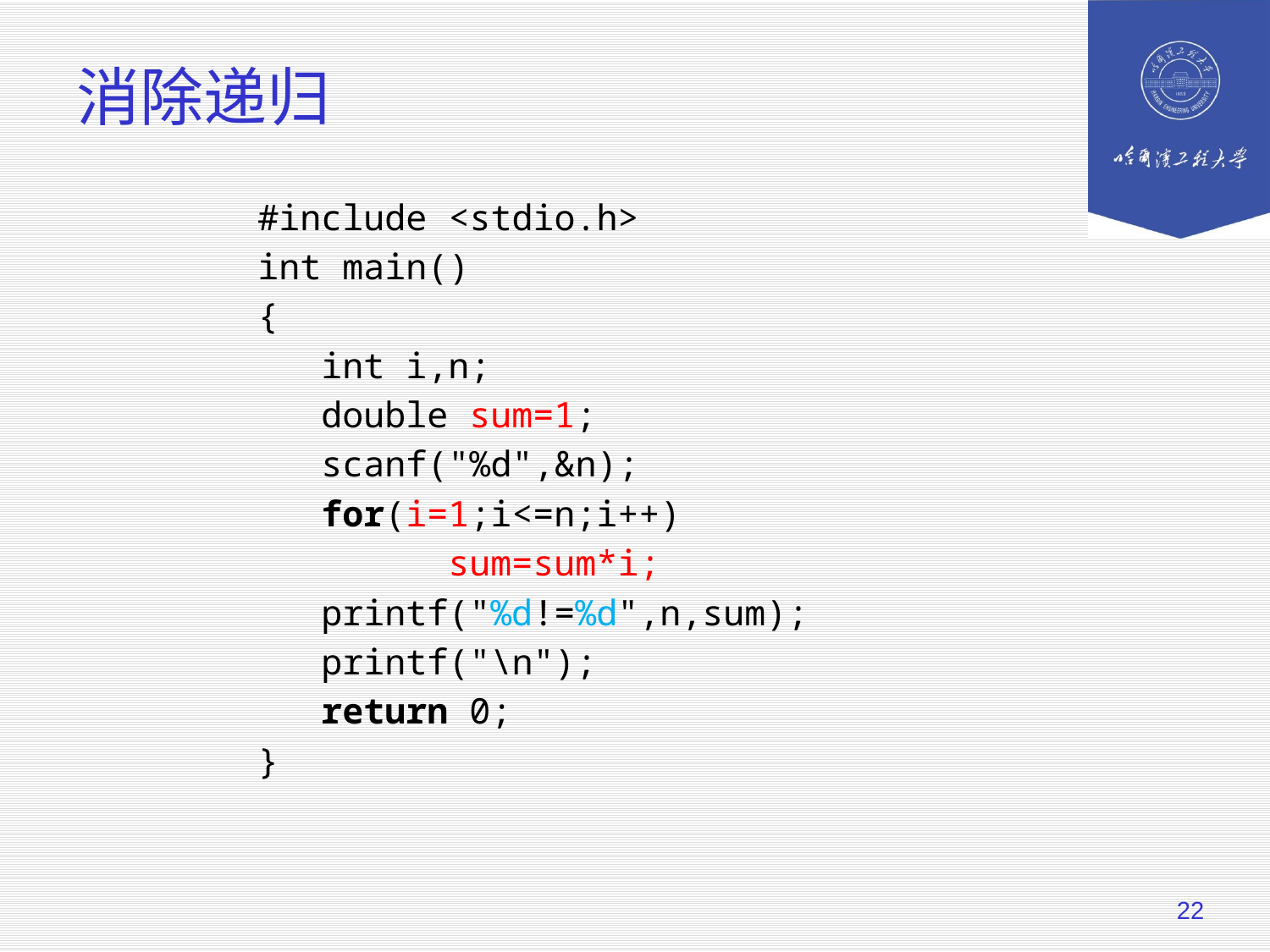

# 消除递归
#include <stdio.h>
int main()
{
   int i,n;
   double sum=1;
   scanf("%d",&n);
   for(i=1;i<=n;i++)
         sum=sum*i;
   printf("%d!=%d",n,sum);
   printf("\n");
   return 0;
}

22